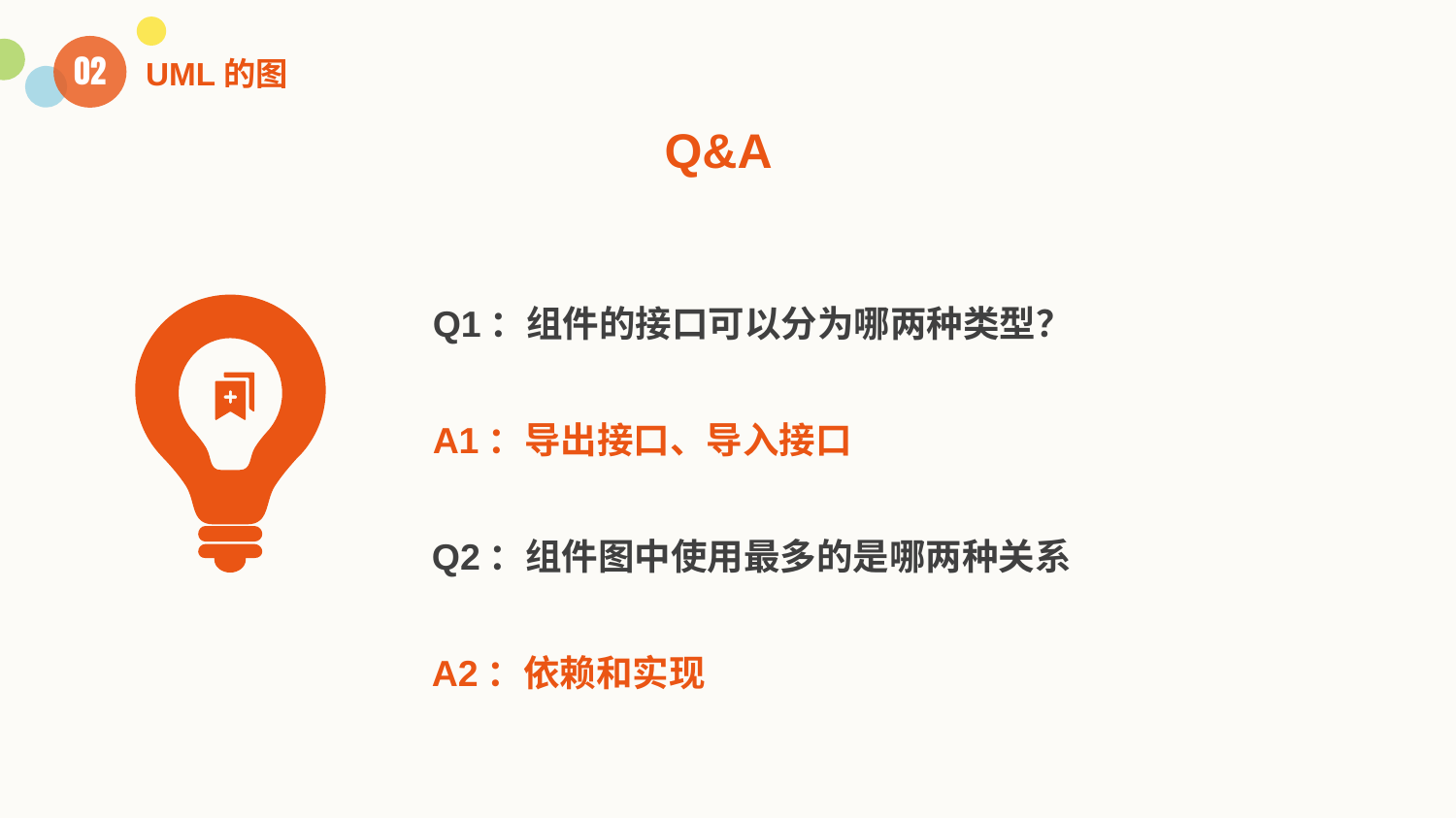

02
UML的图

Q&A
Q1：组件的接口可以分为哪两种类型？

A1：导出接口、导入接口
Q2：组件图中使用最多的是哪两种关系
A2：依赖和实现